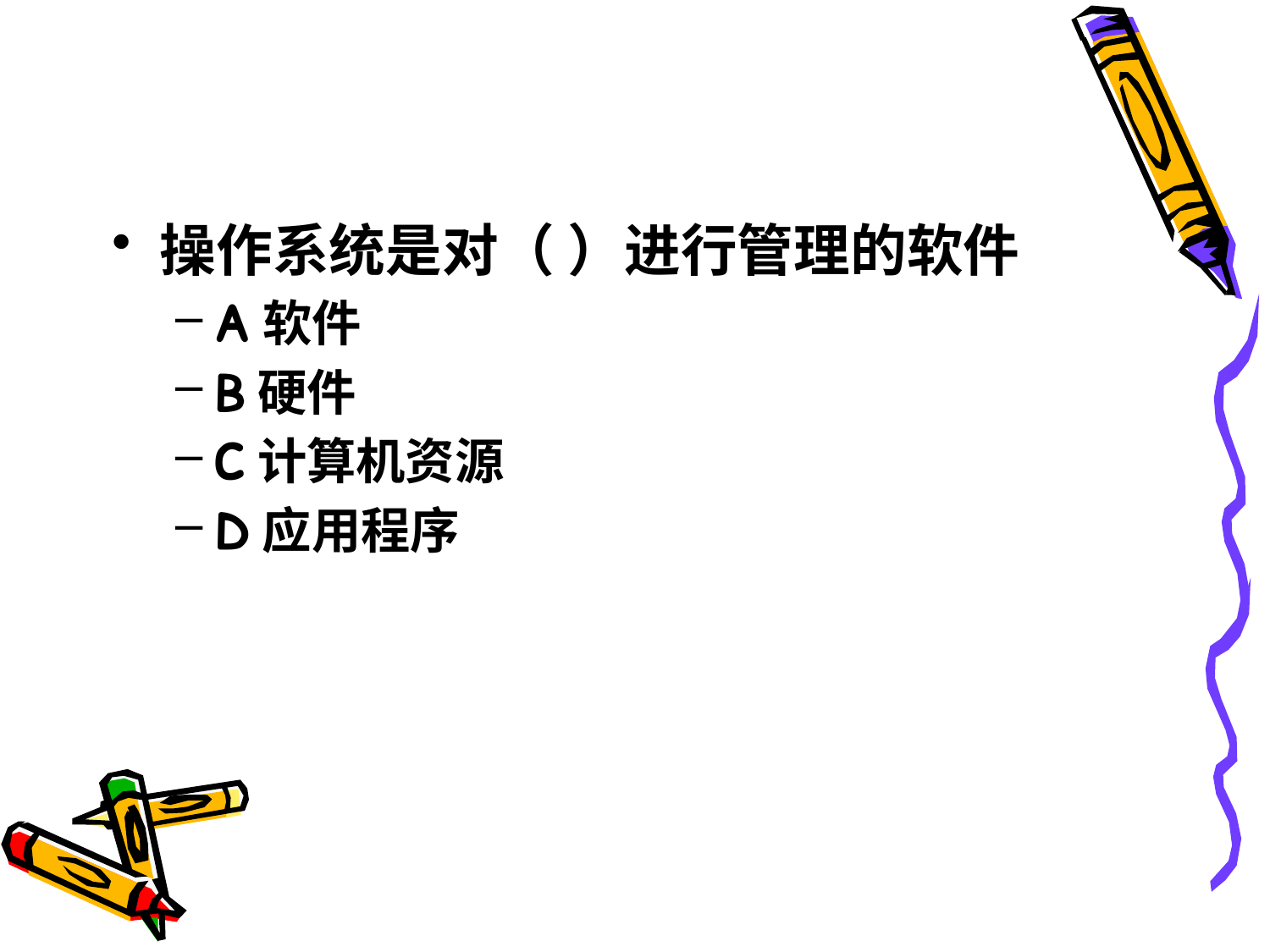

# 选择题
操作系统是对（ ）进行管理的软件
A软件
B硬件
C计算机资源
D应用程序